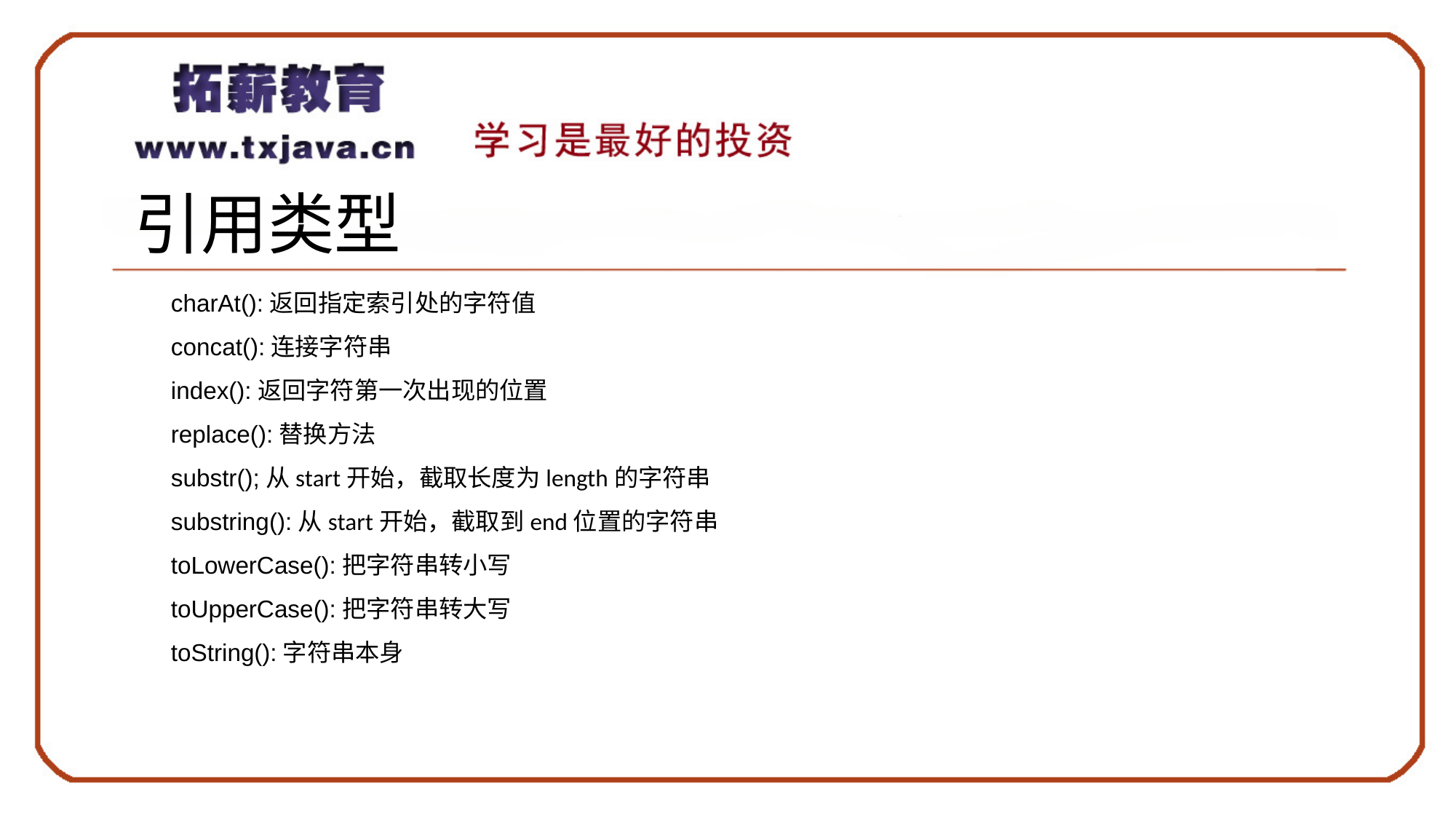

# 引用类型
charAt():返回指定索引处的字符值
concat():连接字符串
index():返回字符第一次出现的位置
replace():替换方法
substr();从start开始，截取长度为length的字符串
substring():从start开始，截取到end位置的字符串
toLowerCase():把字符串转小写
toUpperCase():把字符串转大写
toString():字符串本身